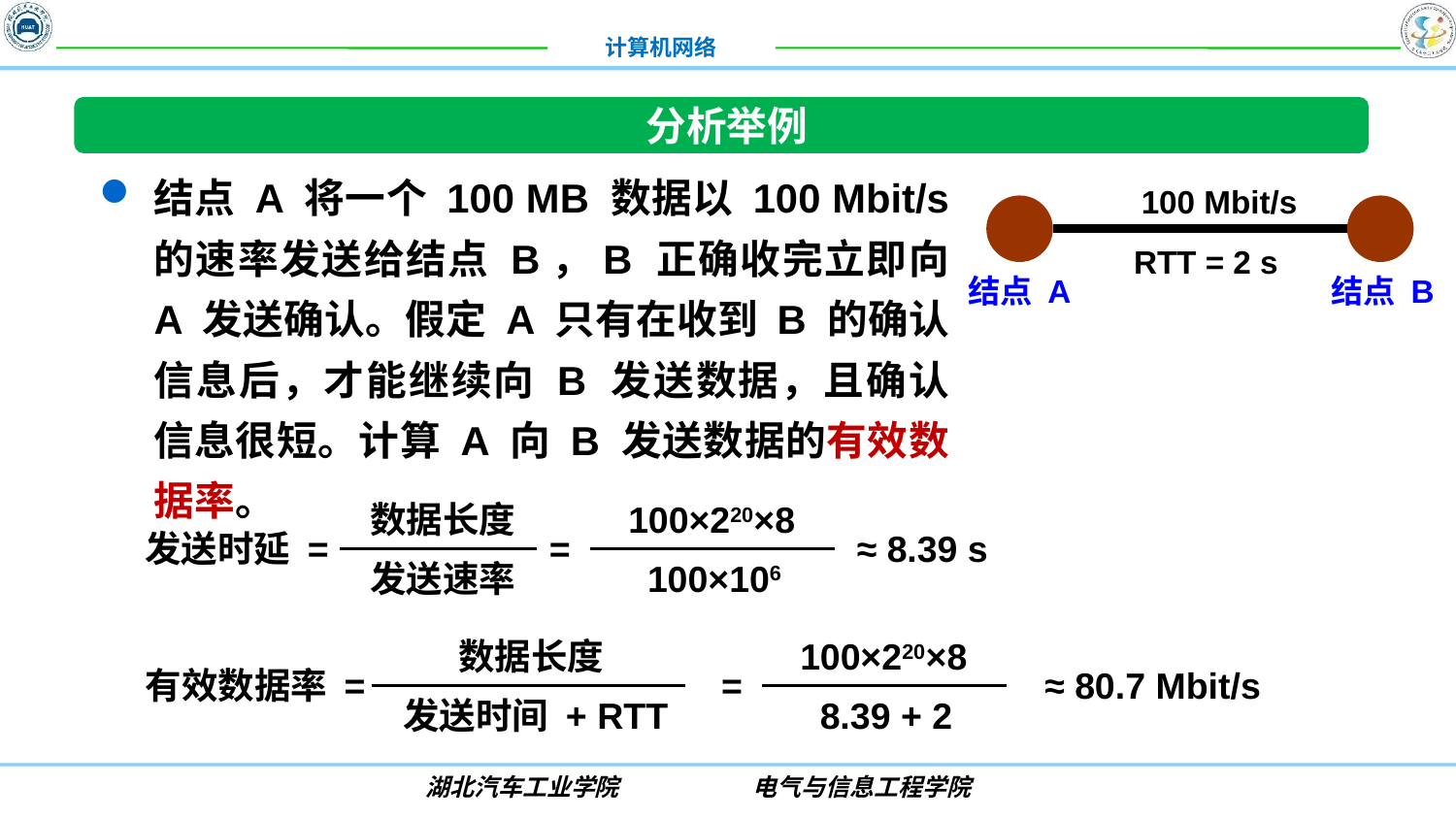

分析举例
结点 A 将一个 100 MB 数据以 100 Mbit/s 的速率发送给结点 B，B 正确收完立即向 A 发送确认。假定 A 只有在收到 B 的确认信息后，才能继续向 B 发送数据，且确认信息很短。计算 A 向 B 发送数据的有效数据率。
100 Mbit/s

RTT = 2 s
结点 A
结点 B
数据长度
100×220×8
发送时延 =
=
≈ 8.39 s
发送速率
100×106
数据长度
100×220×8
有效数据率 =
=
≈ 80.7 Mbit/s
发送时间 + RTT
8.39 + 2